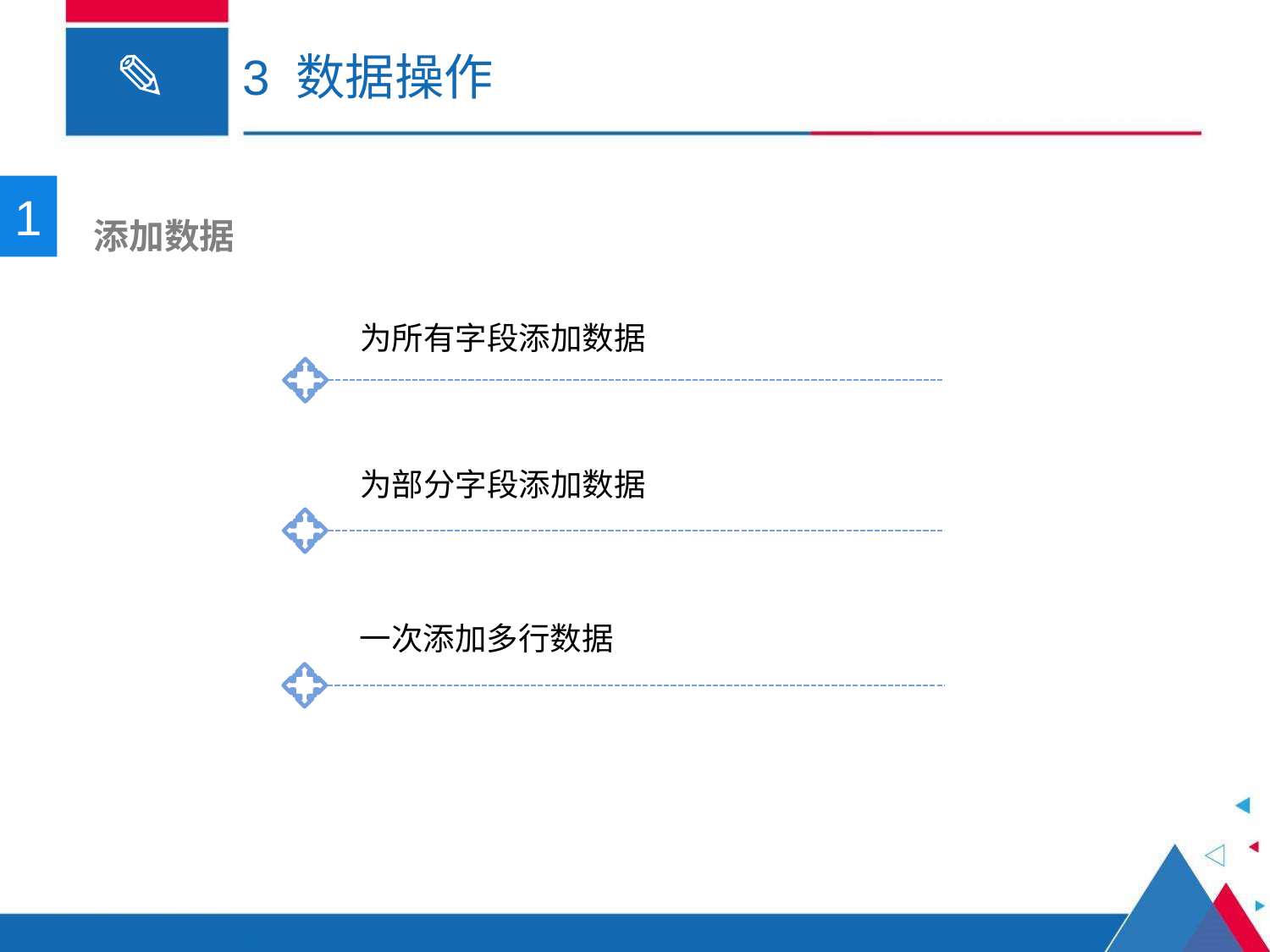

# 3 数据操作

1
  添加数据
为所有字段添加数据

为部分字段添加数据

一次添加多行数据